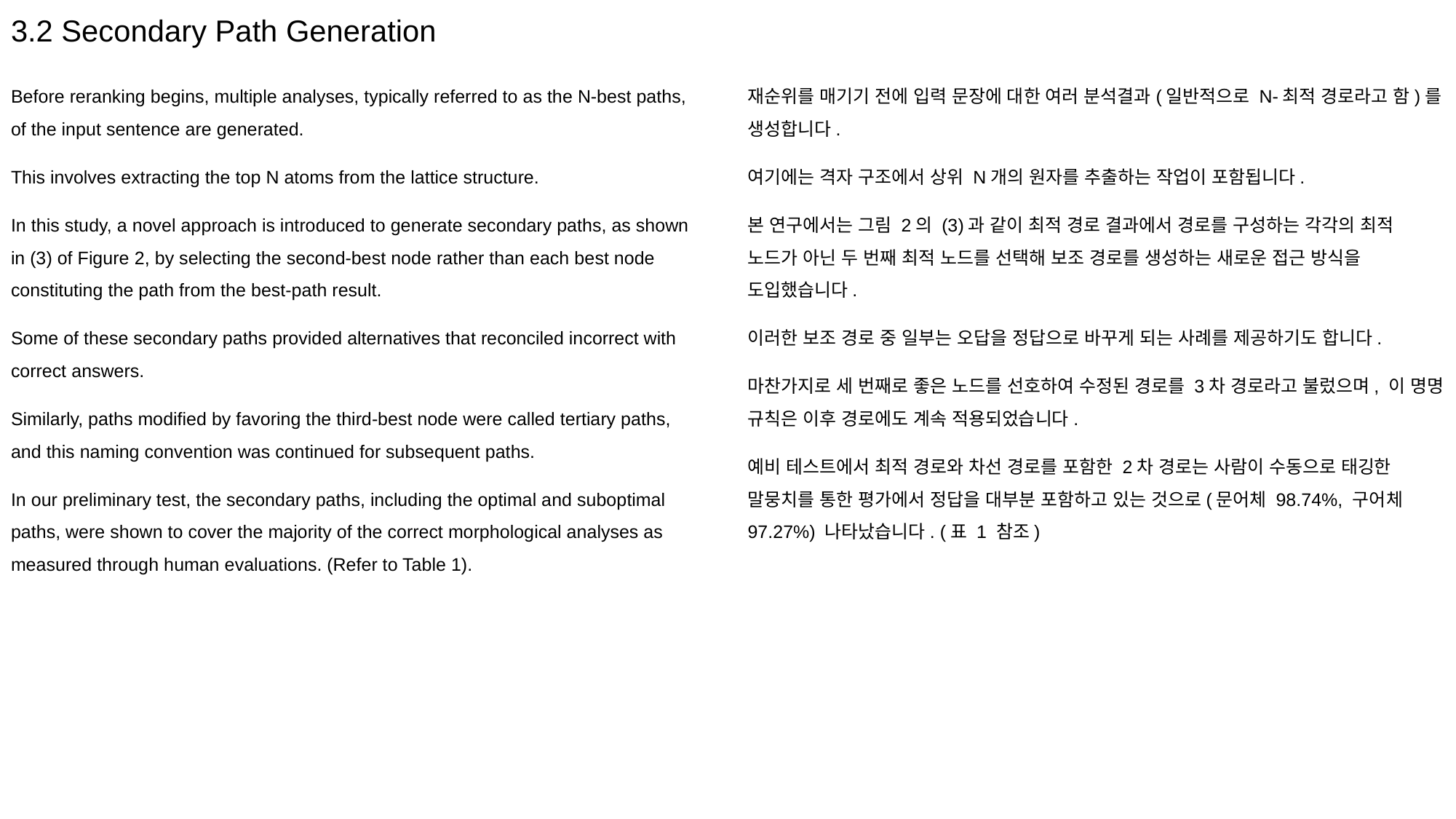

# 3.2 Secondary Path Generation
Before reranking begins, multiple analyses, typically referred to as the N-best paths, of the input sentence are generated.
This involves extracting the top N atoms from the lattice structure.
In this study, a novel approach is introduced to generate secondary paths, as shown in (3) of Figure 2, by selecting the second-best node rather than each best node constituting the path from the best-path result.
Some of these secondary paths provided alternatives that reconciled incorrect with correct answers.
Similarly, paths modified by favoring the third-best node were called tertiary paths, and this naming convention was continued for subsequent paths.
In our preliminary test, the secondary paths, including the optimal and suboptimal paths, were shown to cover the majority of the correct morphological analyses as measured through human evaluations. (Refer to Table 1).
재순위를 매기기 전에 입력 문장에 대한 여러 분석결과(일반적으로 N-최적 경로라고 함)를 생성합니다.
여기에는 격자 구조에서 상위 N개의 원자를 추출하는 작업이 포함됩니다.
본 연구에서는 그림 2의 (3)과 같이 최적 경로 결과에서 경로를 구성하는 각각의 최적 노드가 아닌 두 번째 최적 노드를 선택해 보조 경로를 생성하는 새로운 접근 방식을 도입했습니다.
이러한 보조 경로 중 일부는 오답을 정답으로 바꾸게 되는 사례를 제공하기도 합니다.
마찬가지로 세 번째로 좋은 노드를 선호하여 수정된 경로를 3차 경로라고 불렀으며, 이 명명 규칙은 이후 경로에도 계속 적용되었습니다.
예비 테스트에서 최적 경로와 차선 경로를 포함한 2차 경로는 사람이 수동으로 태깅한 말뭉치를 통한 평가에서 정답을 대부분 포함하고 있는 것으로(문어체 98.74%, 구어체 97.27%) 나타났습니다. (표 1 참조)